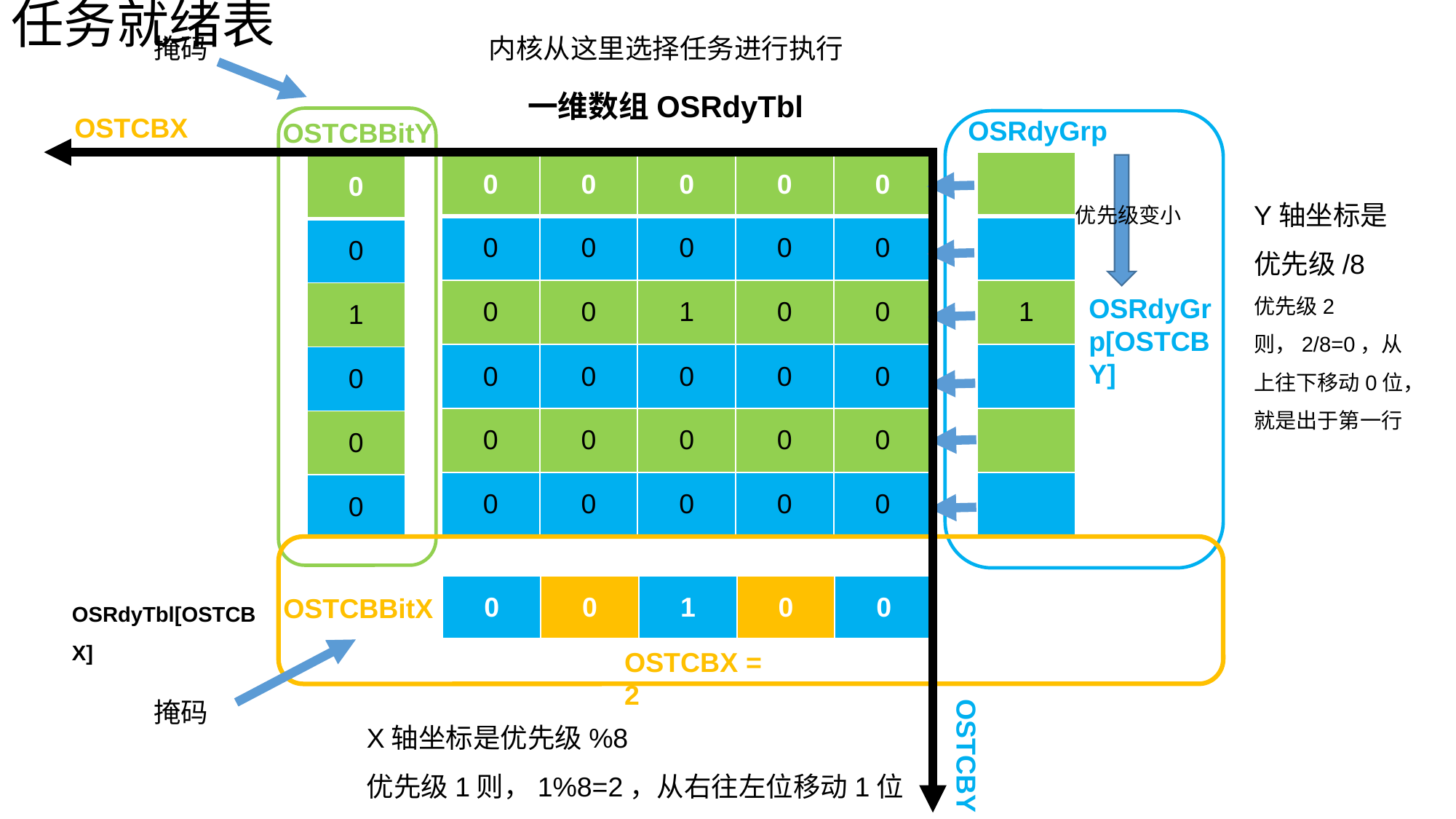

# 任务就绪表
掩码
内核从这里选择任务进行执行
一维数组OSRdyTbl
OSTCBX

OSRdyGrp
OSTCBBitY

| 0 | 0 | 0 | 0 | 0 |
| --- | --- | --- | --- | --- |
| 0 | 0 | 0 | 0 | 0 |
| 0 | 0 | 1 | 0 | 0 |
| 0 | 0 | 0 | 0 | 0 |
| 0 | 0 | 0 | 0 | 0 |
| 0 | 0 | 0 | 0 | 0 |
|  |
| --- |
|  |
| 1 |
|  |
|  |
|  |
| 0 |
| --- |
| 0 |
| 1 |
| 0 |
| 0 |
| 0 |

Y轴坐标是
优先级/8
优先级2则，2/8=0，从上往下移动0位，就是出于第一行
优先级变小
OSRdyGrp[OSTCBY]

| 0 | 0 | 1 | 0 | 0 |
| --- | --- | --- | --- | --- |
OSRdyTbl[OSTCBX]
OSTCBBitX
OSTCBX = 2
掩码
X轴坐标是优先级%8
优先级1则，1%8=2，从右往左位移动1位
OSTCBY